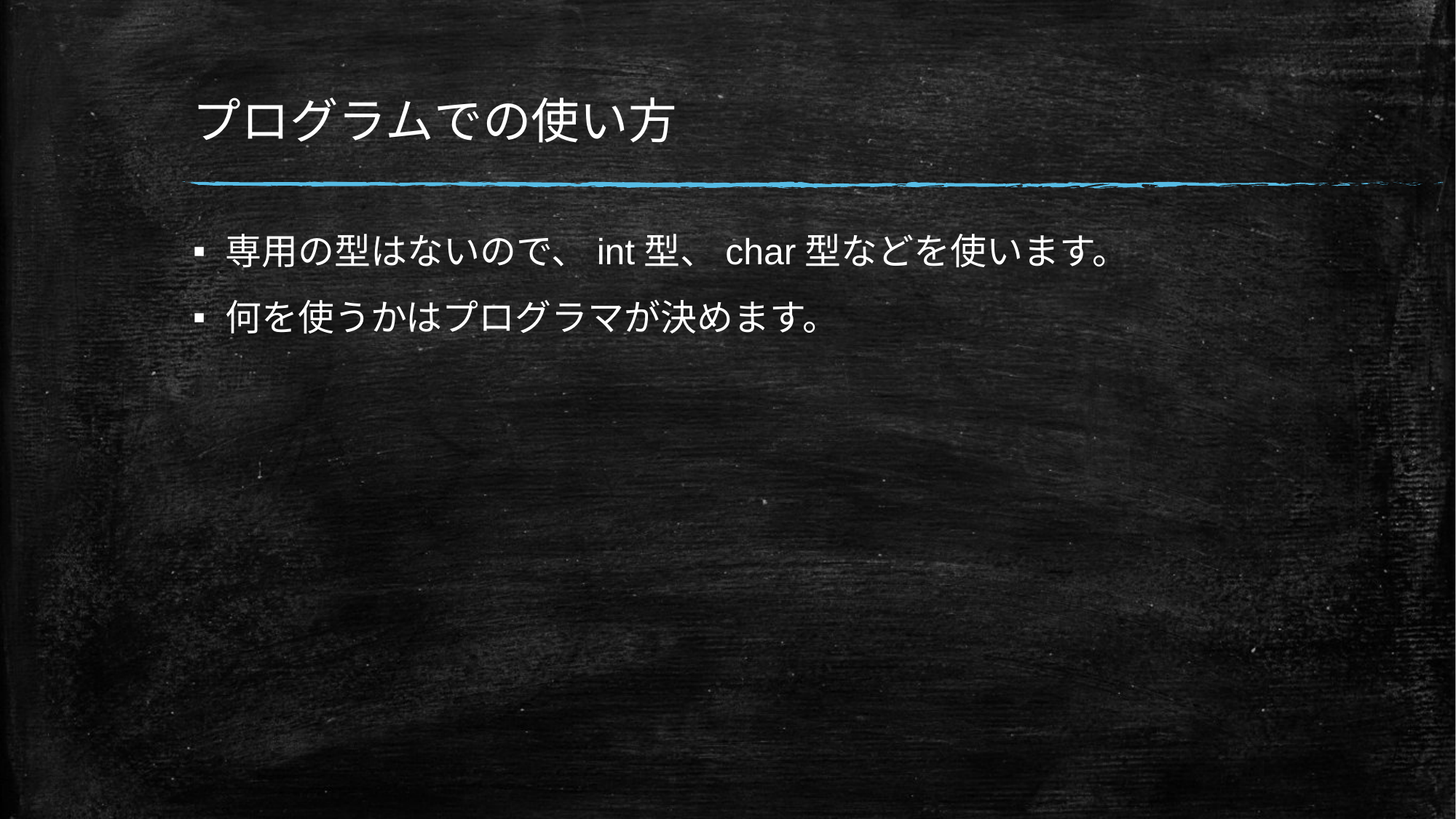

# プログラムでの使い方
専用の型はないので、int型、char型などを使います。
何を使うかはプログラマが決めます。